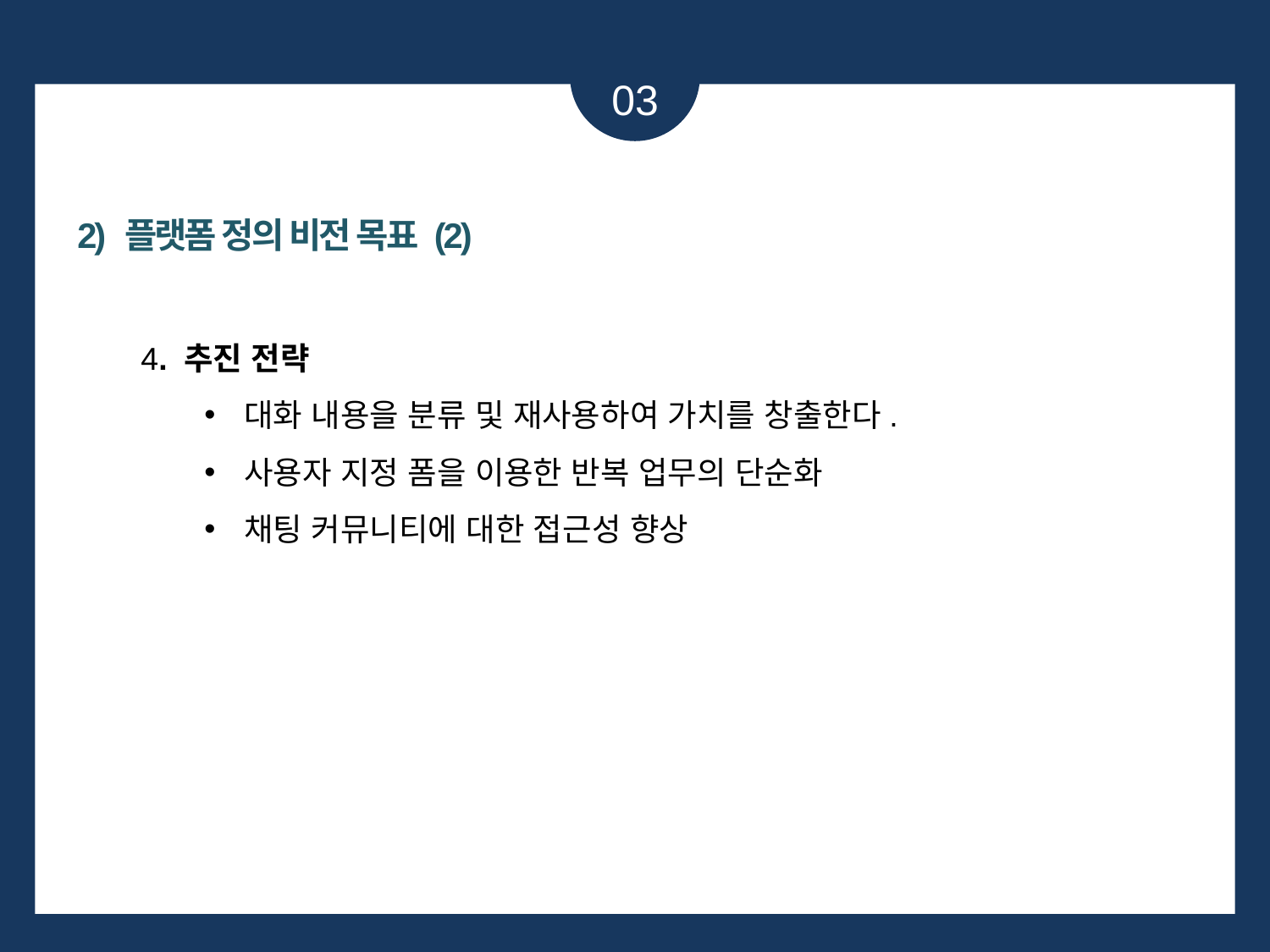

03
2) 플랫폼 정의 비전 목표 (2)

4. 추진 전략
대화 내용을 분류 및 재사용하여 가치를 창출한다.
사용자 지정 폼을 이용한 반복 업무의 단순화
채팅 커뮤니티에 대한 접근성 향상